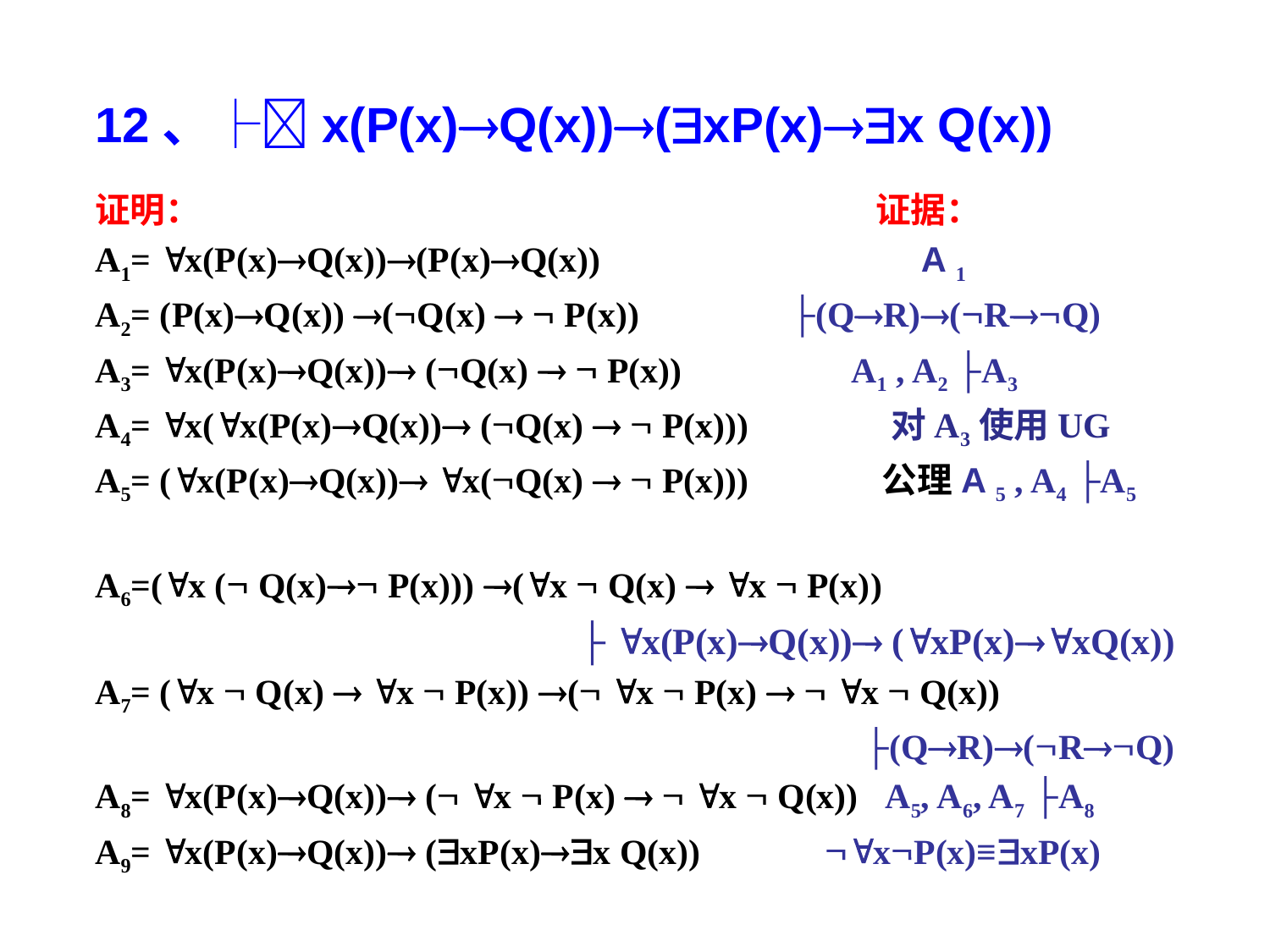

12、├∀x(P(x)→Q(x))→(∃xP(x)→∃x Q(x))
证明：                                                                                    证据：
A1= ∀x(P(x)→Q(x))→(P(x)→Q(x))                                    A 1
A2= (P(x)→Q(x)) →(¬Q(x) → ¬ P(x))                 ├(Q→R)→(¬R→¬Q)
A3= ∀x(P(x)→Q(x))→ (¬Q(x) → ¬ P(x))                   A1 , A2 ├A3
A4= ∀x(∀x(P(x)→Q(x))→ (¬Q(x) → ¬ P(x)))               对A3使用UG
A5= (∀x(P(x)→Q(x))→ ∀x(¬Q(x) → ¬ P(x)))              公理A 5 , A4 ├A5

A6=(∀x (¬ Q(x)→¬ P(x))) →(∀x ¬ Q(x) → ∀x ¬ P(x))
├ ∀x(P(x)→Q(x))→ (∀xP(x)→∀xQ(x))
A7= (∀x ¬ Q(x) → ∀x ¬ P(x)) →(¬ ∀x ¬ P(x) → ¬ ∀x ¬ Q(x))
├(Q→R)→(¬R→¬Q)
A8= ∀x(P(x)→Q(x))→ (¬ ∀x ¬ P(x) → ¬ ∀x ¬ Q(x))   A5, A6, A7 ├A8
A9= ∀x(P(x)→Q(x))→ (∃xP(x)→∃x Q(x))              ¬∀x¬P(x)≡∃xP(x)